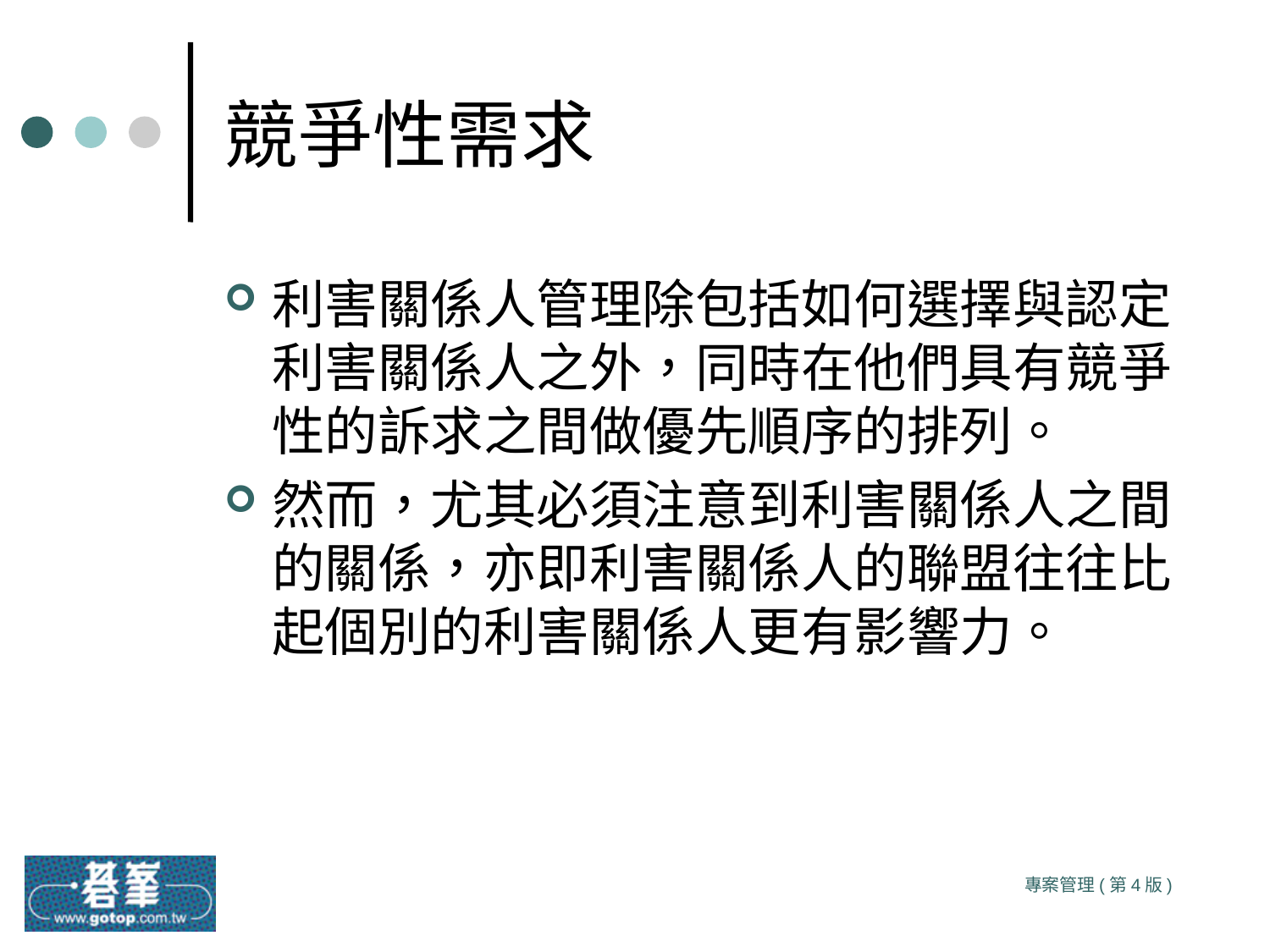

# 競爭性需求
利害關係人管理除包括如何選擇與認定利害關係人之外，同時在他們具有競爭性的訴求之間做優先順序的排列。
然而，尤其必須注意到利害關係人之間的關係，亦即利害關係人的聯盟往往比起個別的利害關係人更有影響力。
專案管理(第4版)